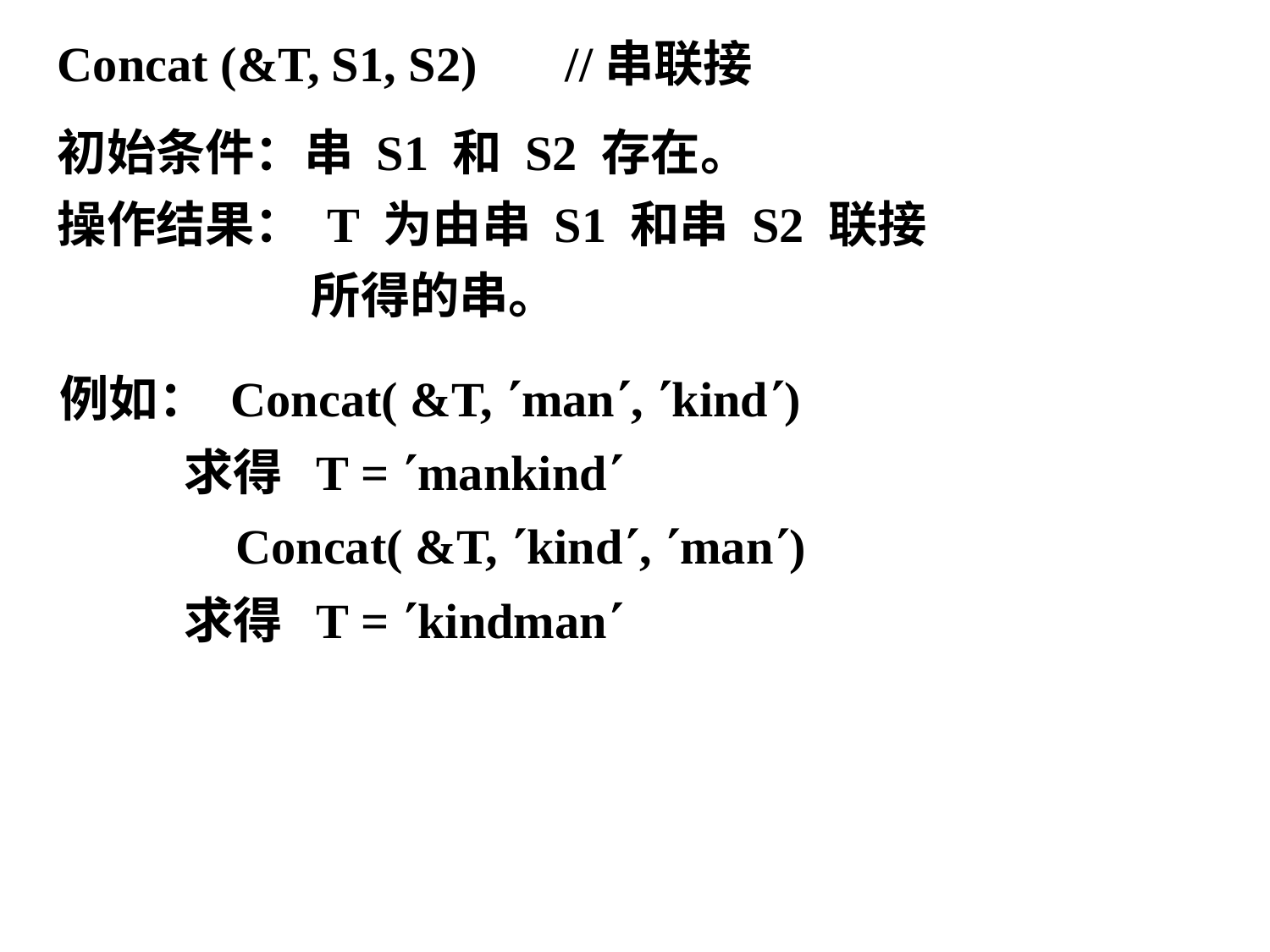

Concat (&T, S1, S2)	//串联接
初始条件：串 S1 和 S2 存在。
操作结果： T 为由串 S1 和串 S2 联接
		所得的串。
例如： Concat( &T, ′man′, ′kind′)
          求得  T = ′mankind′
	    Concat( &T, ′kind′, ′man′)
          求得  T = ′kindman′